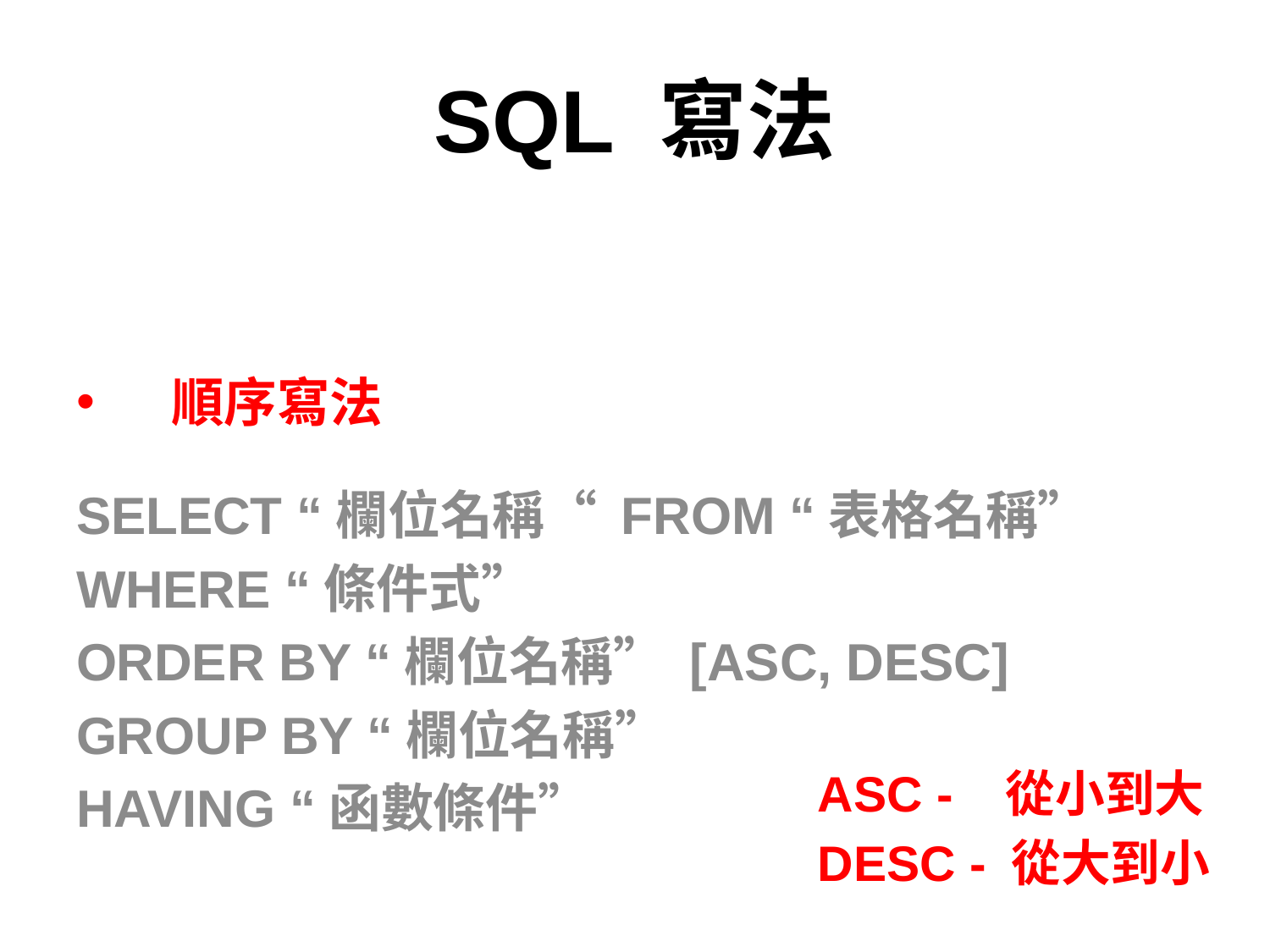

SQL 寫法
順序寫法
SELECT “欄位名稱“ FROM “表格名稱”
WHERE “條件式”
ORDER BY “欄位名稱” [ASC, DESC]
GROUP BY “欄位名稱”
HAVING “函數條件”
ASC -   從小到大
DESC - 從大到小